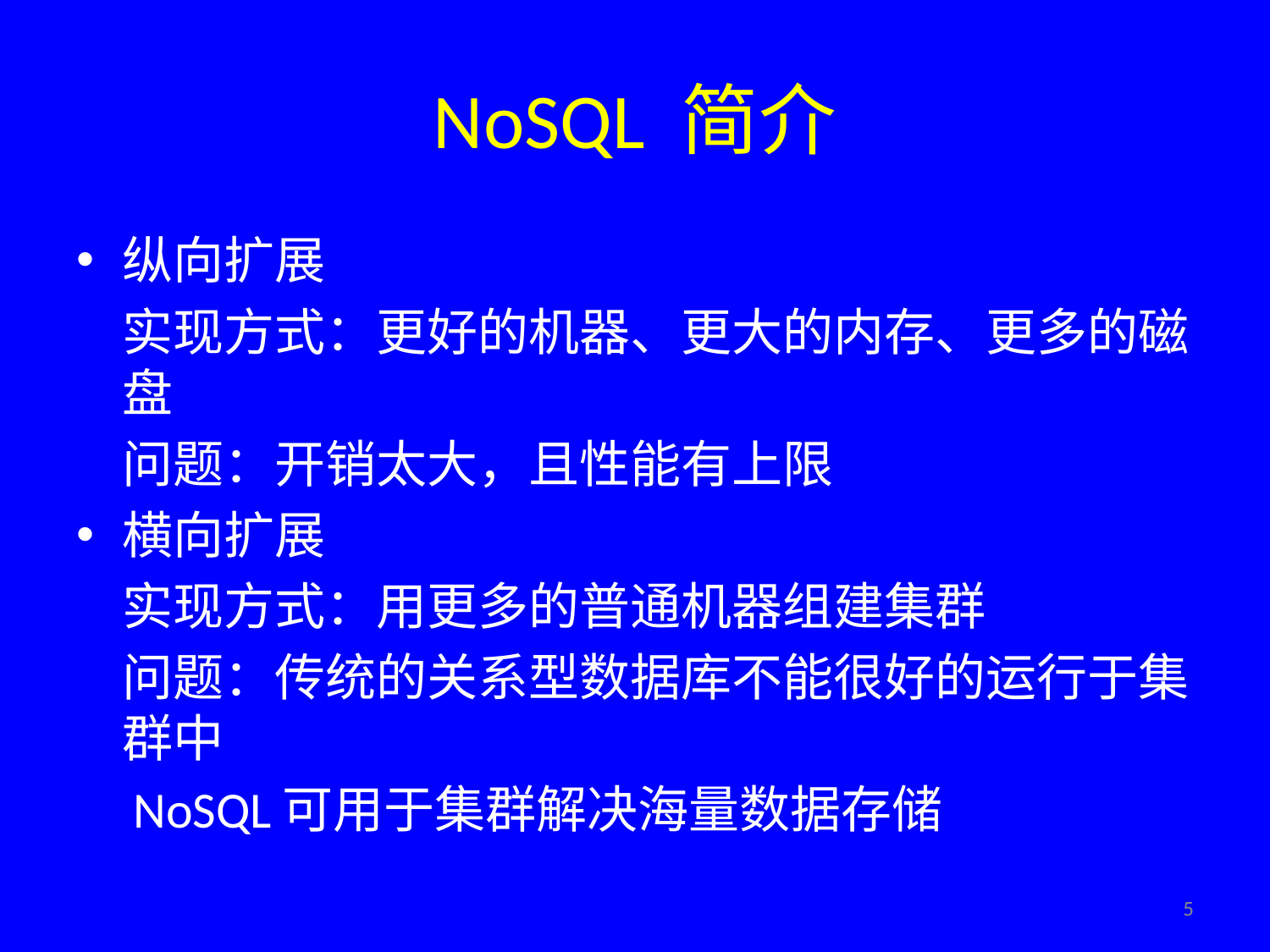

# NoSQL 简介
纵向扩展
	实现方式：更好的机器、更大的内存、更多的磁盘
	问题：开销太大，且性能有上限
横向扩展
	实现方式：用更多的普通机器组建集群
	问题：传统的关系型数据库不能很好的运行于集群中
     NoSQL可用于集群解决海量数据存储

5